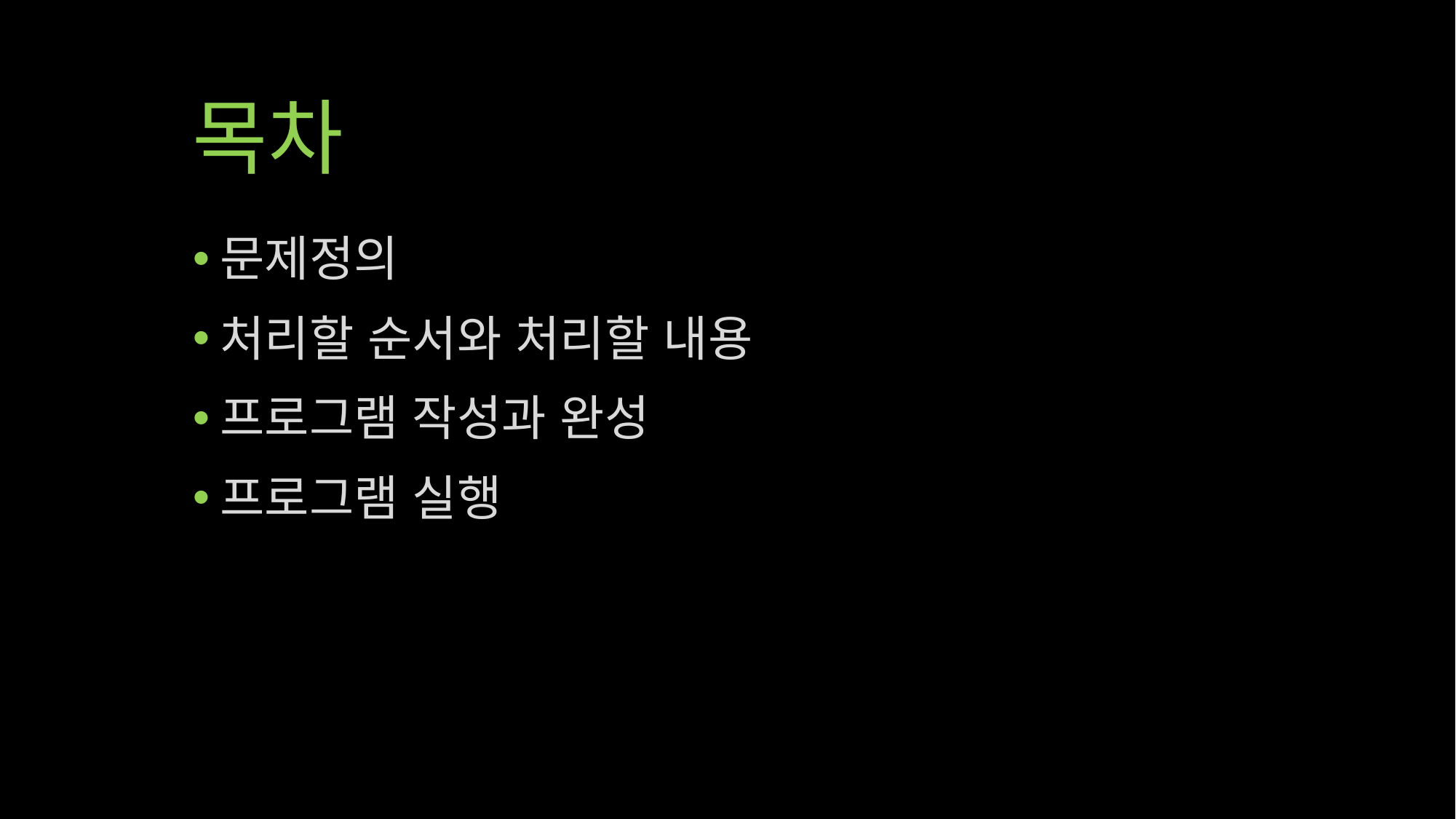

# 목차
문제정의
처리할 순서와 처리할 내용
프로그램 작성과 완성
프로그램 실행